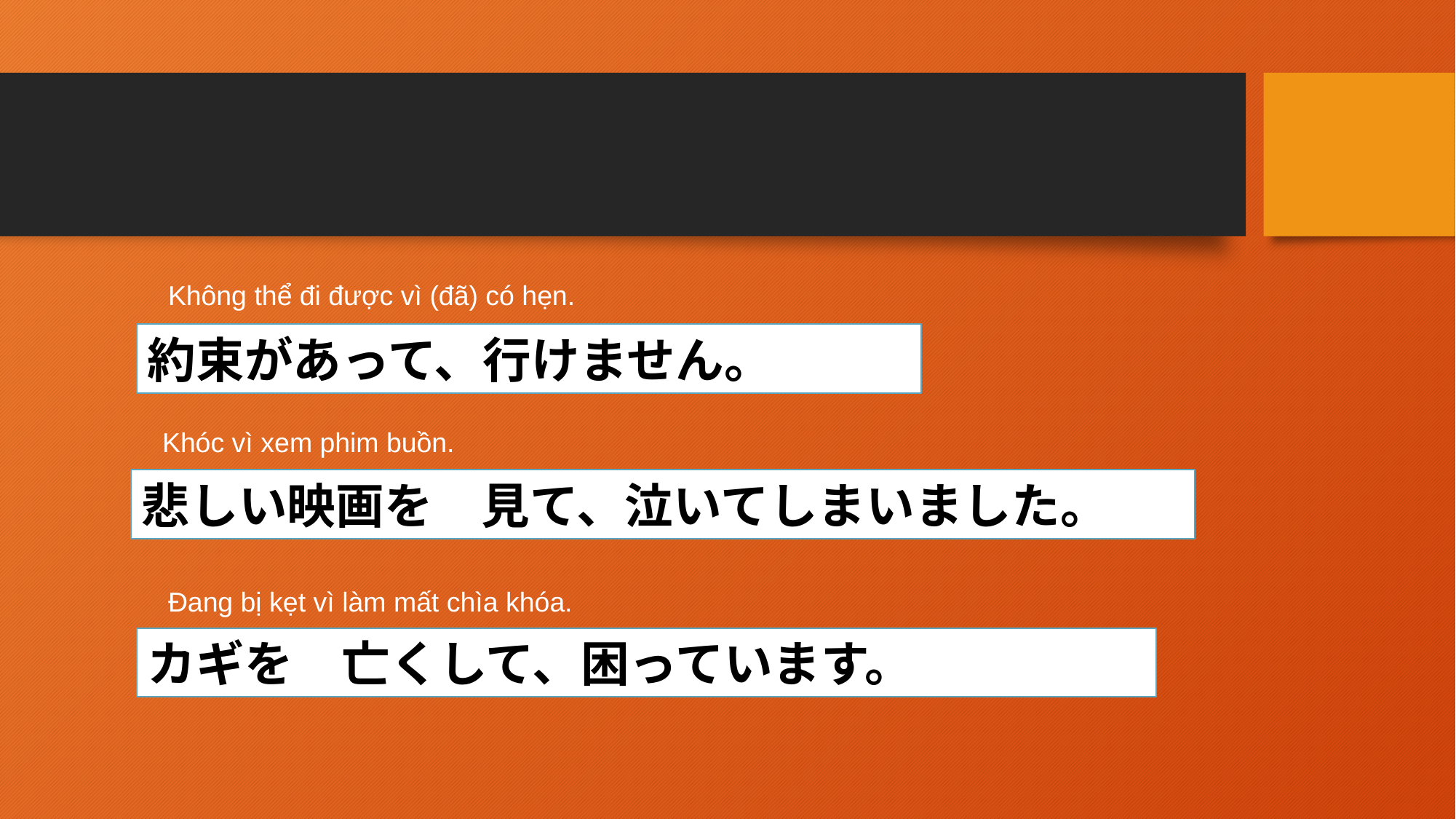

Không thể đi được vì (đã) có hẹn.
約束があって、行けません。
約束が　ありましたから、行けません。
Khóc vì xem phim buồn.
悲しい映画を　見て、泣いてしまいました。
悲しい映画を　見ましたから、泣いてしまいました。
Đang bị kẹt vì làm mất chìa khóa.
カギを　亡くして、困っています。
カギを　亡くしましたから、困っています。
Đang bị kẹt vì làm mất chìa khóa.
カギを　亡くしましたから、困っています。
カギを　亡くして、困っています。